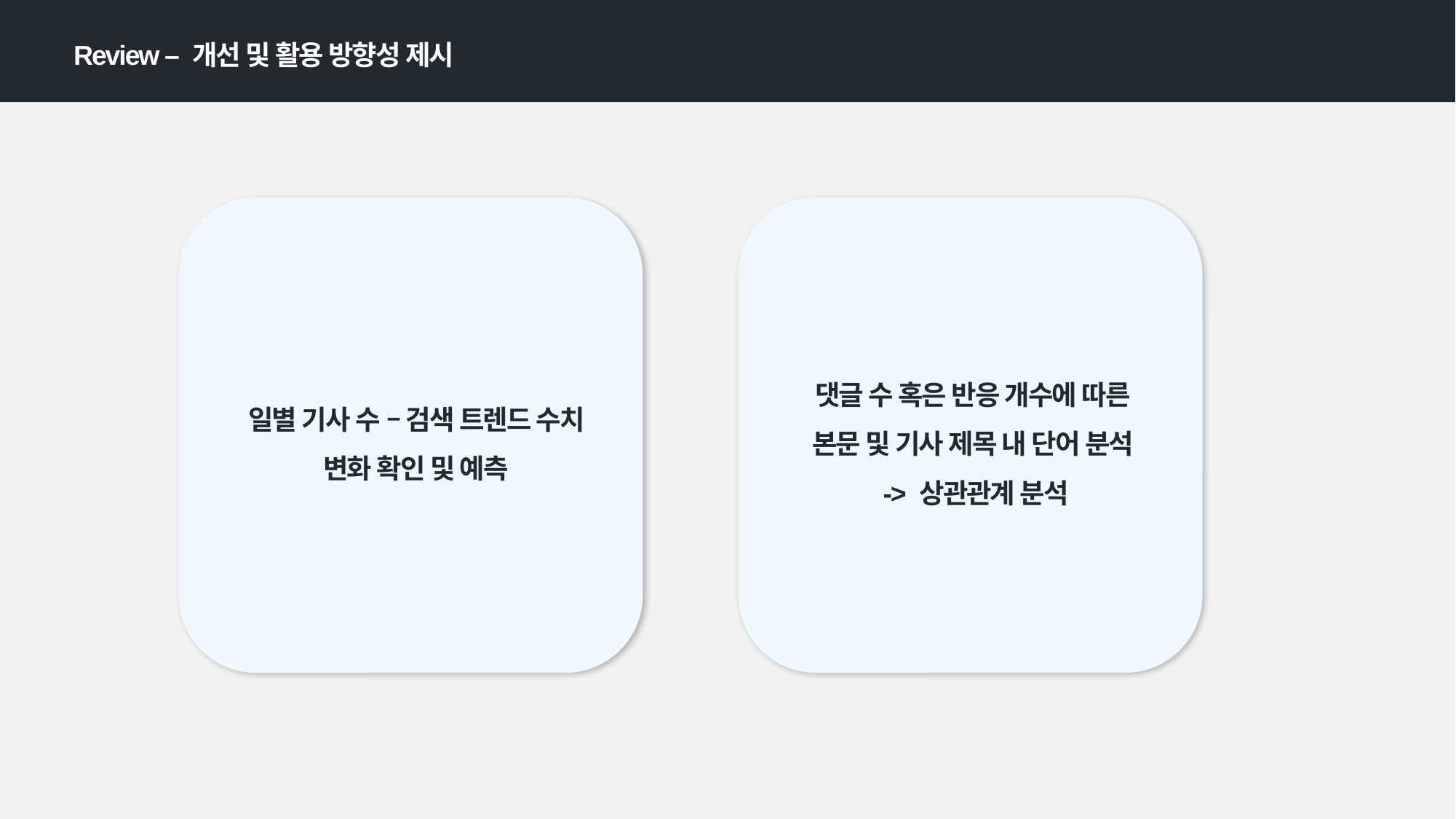

Review – 개선 및 활용 방향성 제시
일별 기사 수 – 검색 트렌드 수치 변화 확인 및 예측
댓글 수 혹은 반응 개수에 따른
본문 및 기사 제목 내 단어 분석
-> 상관관계 분석